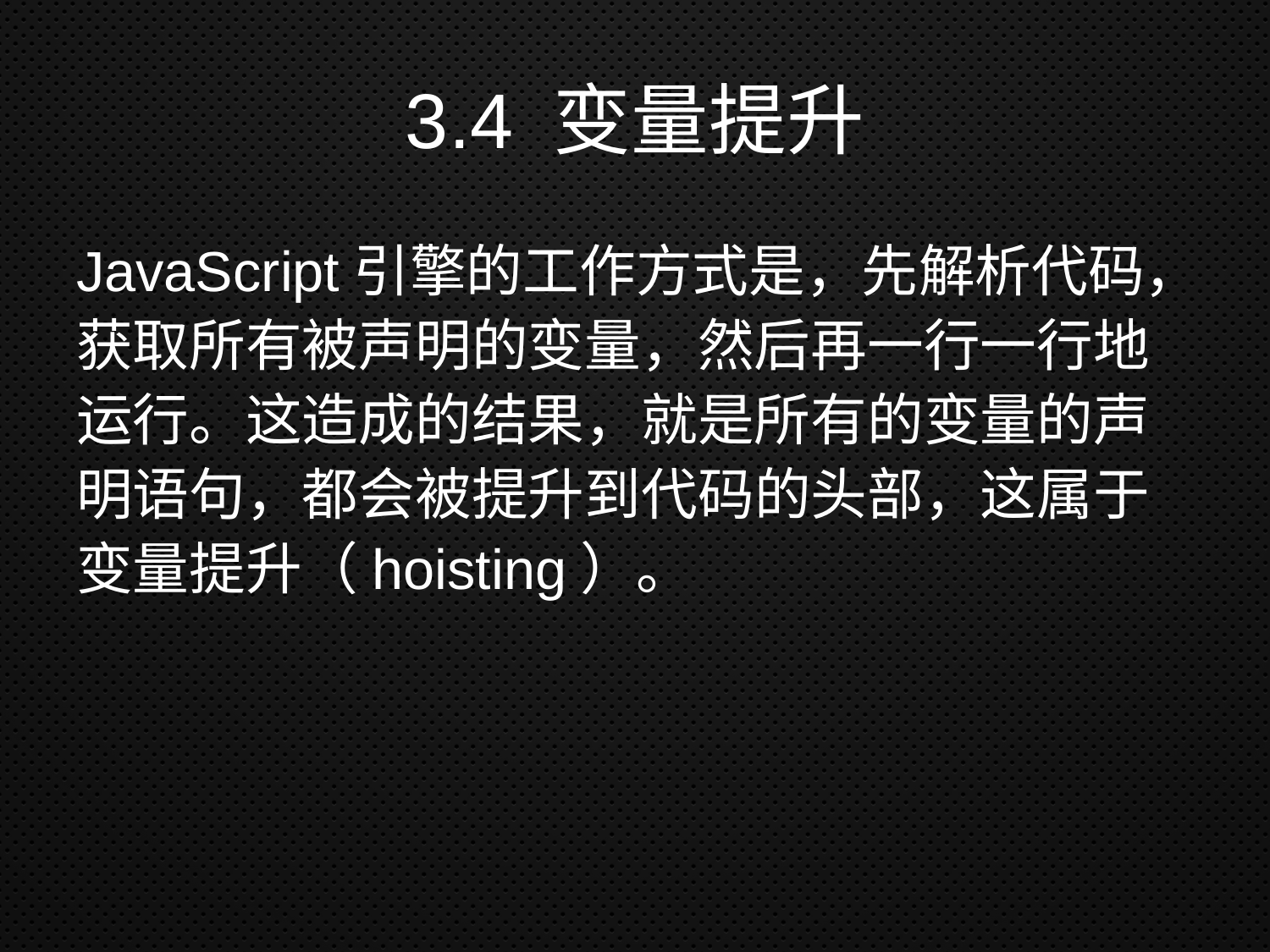

# 3.4 变量提升
JavaScript引擎的工作方式是，先解析代码，获取所有被声明的变量，然后再一行一行地运行。这造成的结果，就是所有的变量的声明语句，都会被提升到代码的头部，这属于变量提升（hoisting）。